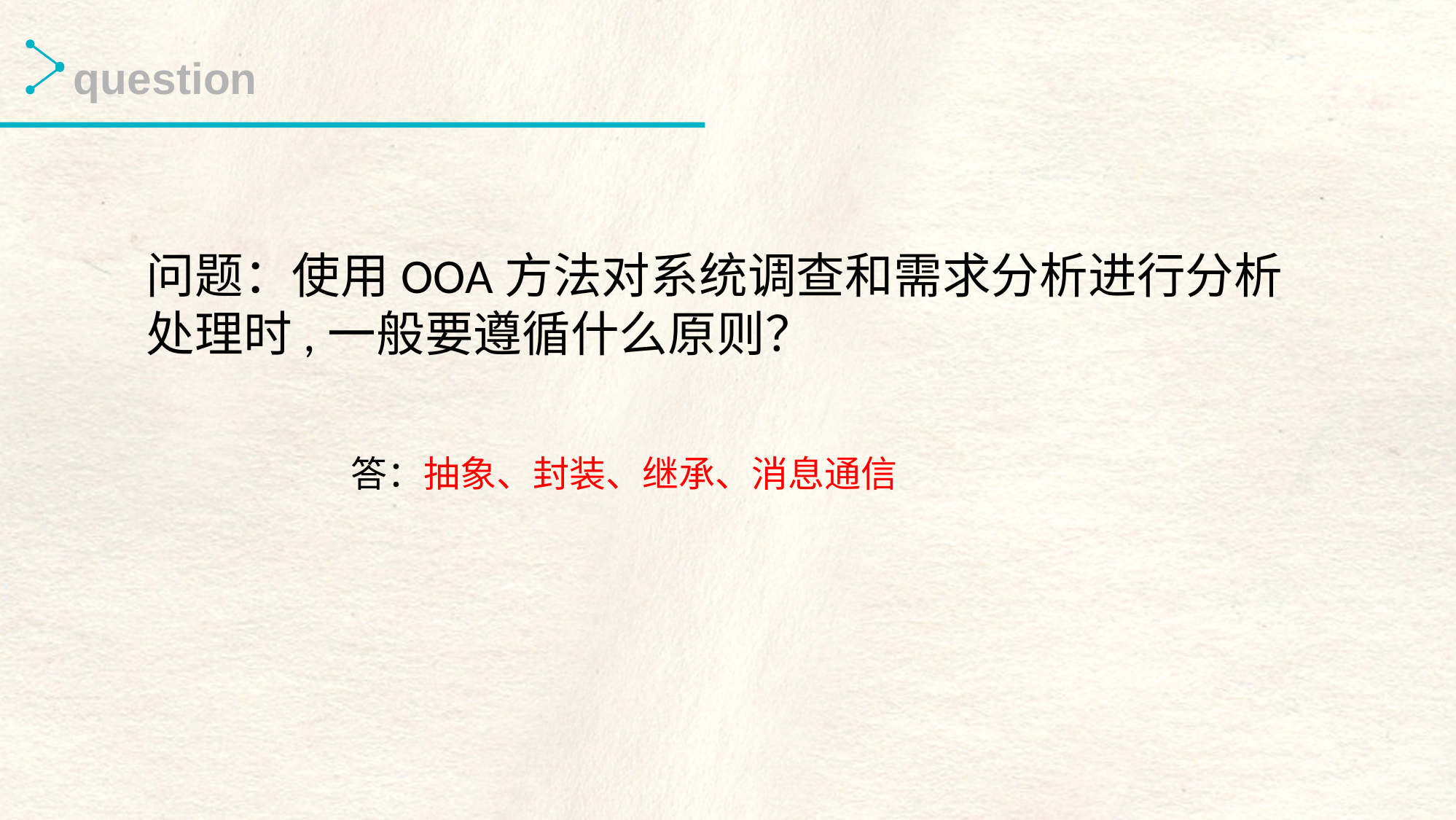

question

问题：使用OOA方法对系统调查和需求分析进行分析处理时,一般要遵循什么原则？

答：抽象、封装、继承、消息通信